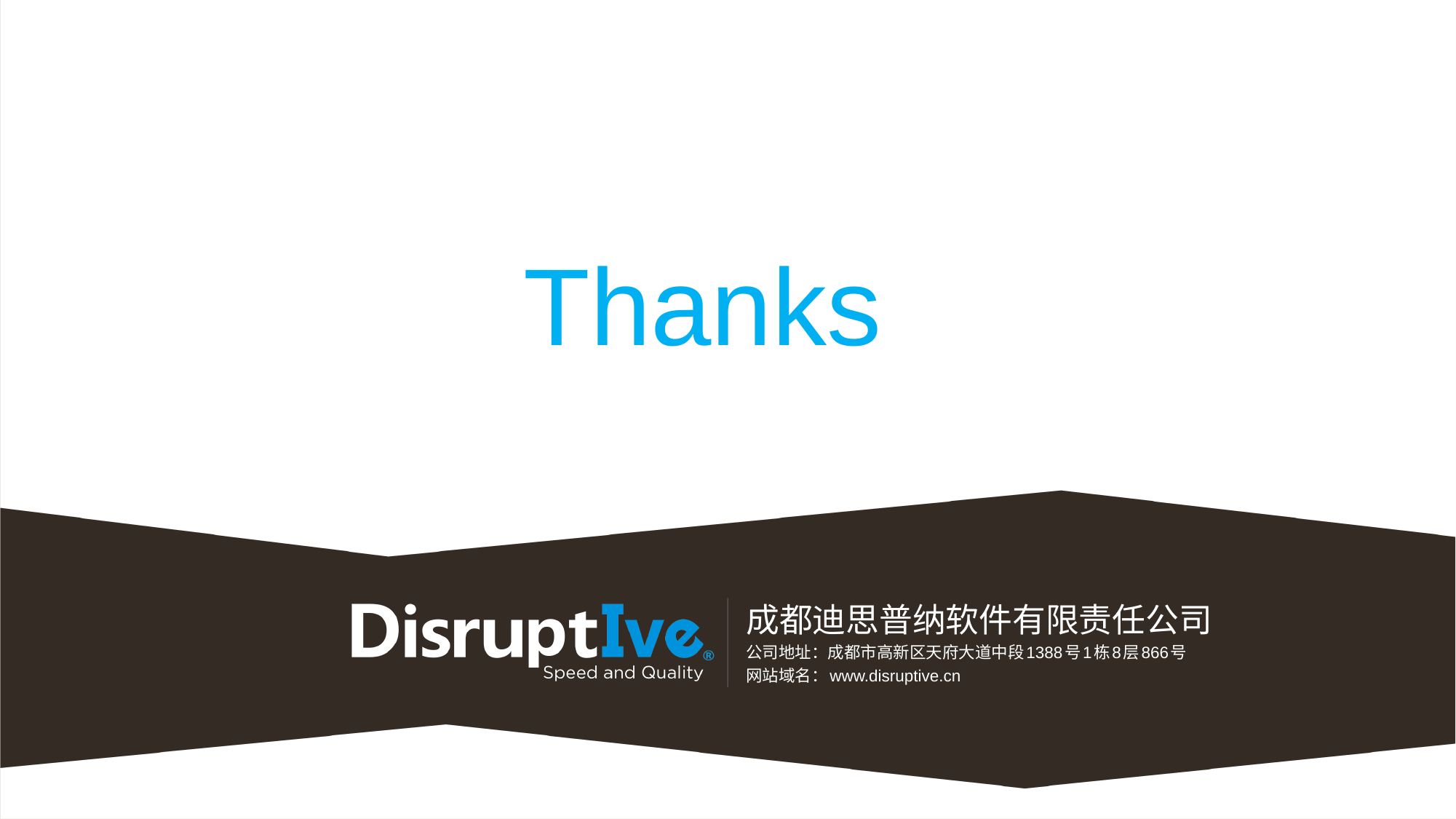

# Thanks
成都迪思普纳软件有限责任公司
公司地址：成都市高新区天府大道中段1388号1栋8层866号
网站域名：www.disruptive.cn